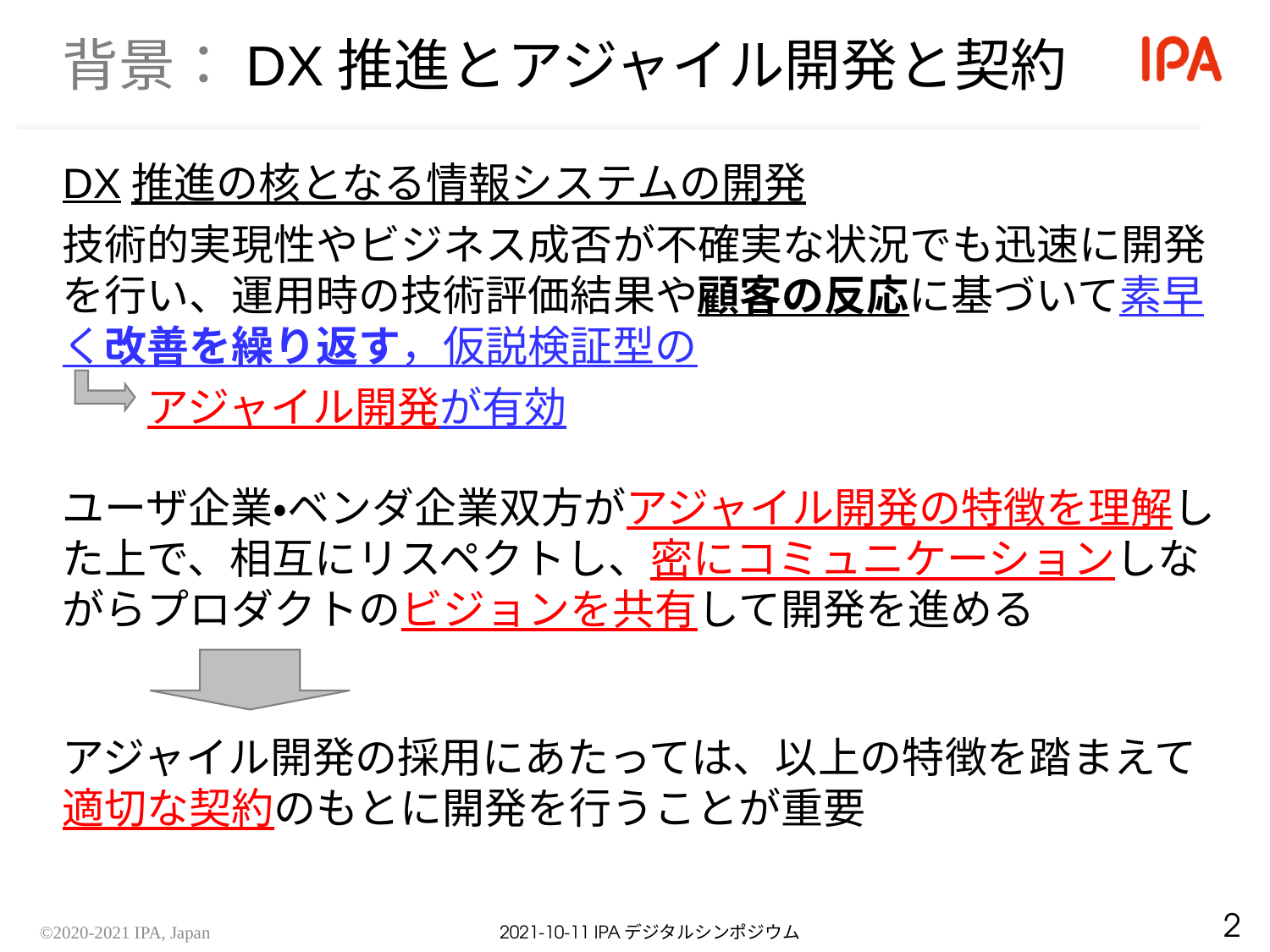

# 背景：DX推進とアジャイル開発と契約
DX推進の核となる情報システムの開発
技術的実現性やビジネス成否が不確実な状況でも迅速に開発を行い、運用時の技術評価結果や顧客の反応に基づいて素早く改善を繰り返す，仮説検証型の
　　アジャイル開発が有効

ユーザ企業・ベンダ企業双方がアジャイル開発の特徴を理解した上で、相互にリスペクトし、密にコミュニケーションしながらプロダクトのビジョンを共有して開発を進める

アジャイル開発の採用にあたっては、以上の特徴を踏まえて適切な契約のもとに開発を行うことが重要
2
©2020-2021 IPA, Japan